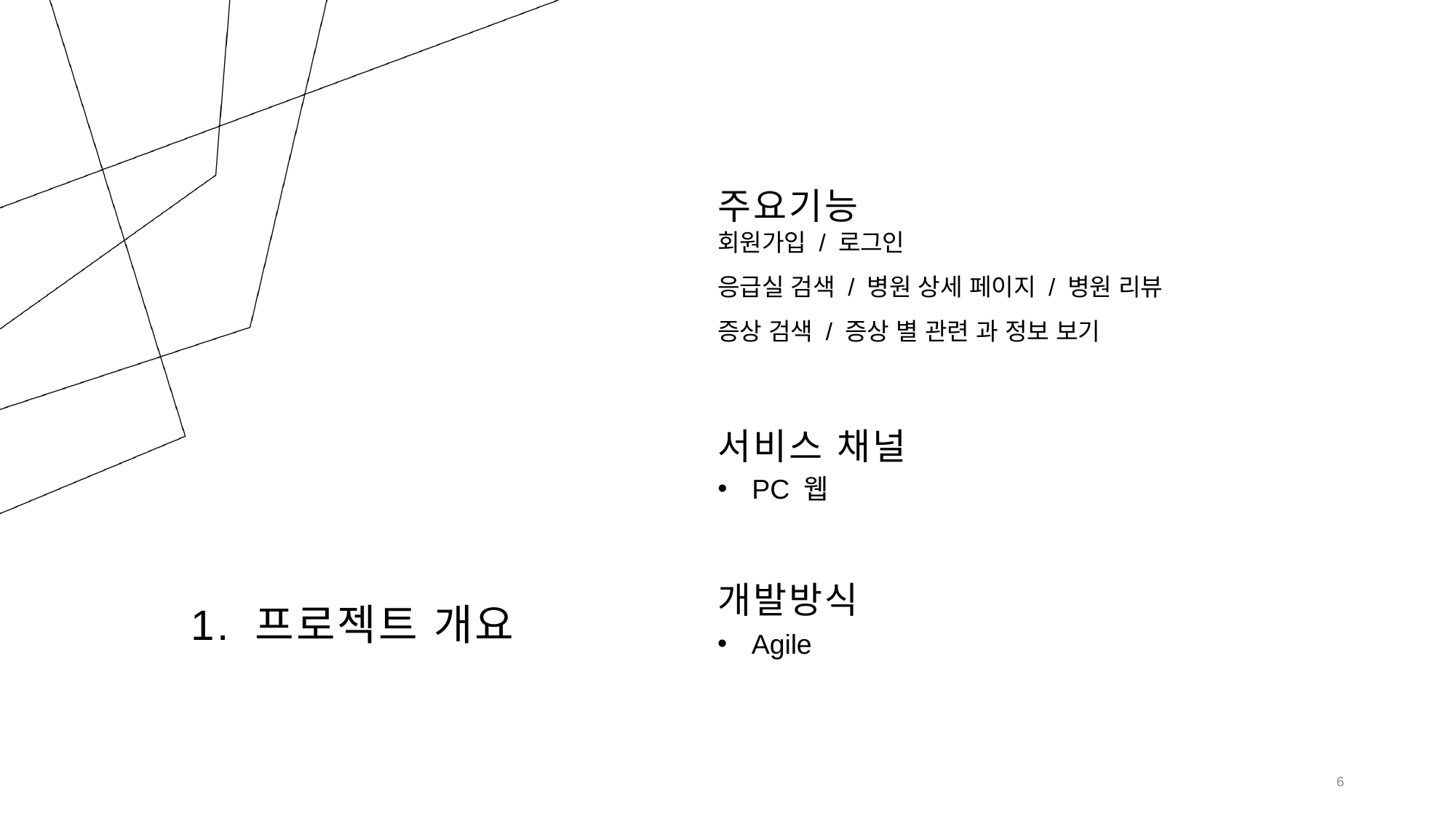

주요기능
회원가입 / 로그인
응급실 검색 / 병원 상세 페이지 / 병원 리뷰
증상 검색 / 증상 별 관련 과 정보 보기

서비스 채널
PC 웹
# 1. 프로젝트 개요
개발방식
Agile
6